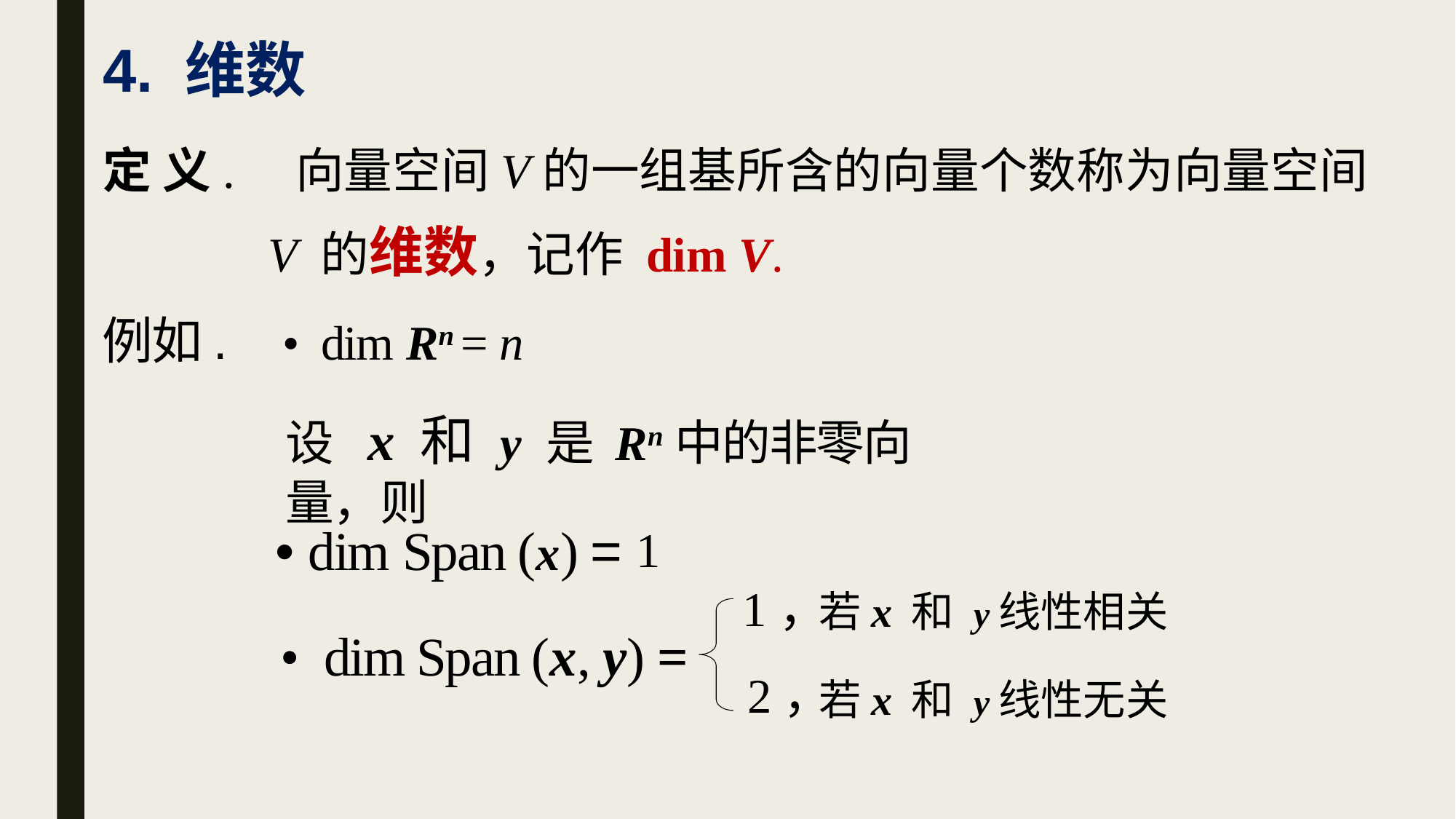

# 4. 维数
定 义.    向量空间V的一组基所含的向量个数称为向量空间
V 的维数，记作 dim V.
•  dim Rn = n
例如.
设  x 和 y 是 Rn中的非零向量，则
  • dim Span (x) =
 1
 1，
若x 和 y线性相关

 •  dim Span (x, y) =
2，
若x 和 y线性无关